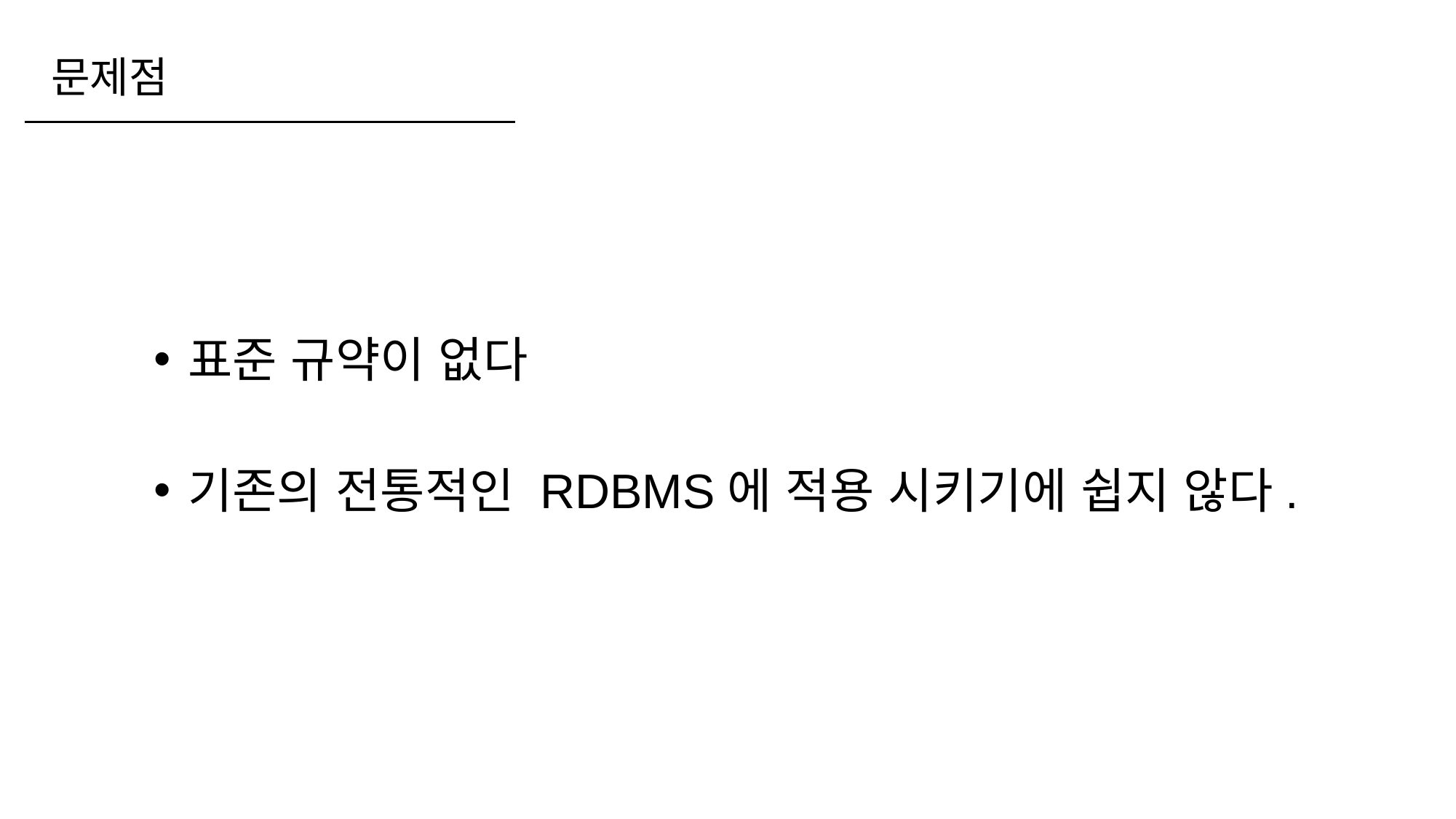

문제점
표준 규약이 없다

기존의 전통적인 RDBMS에 적용 시키기에 쉽지 않다.